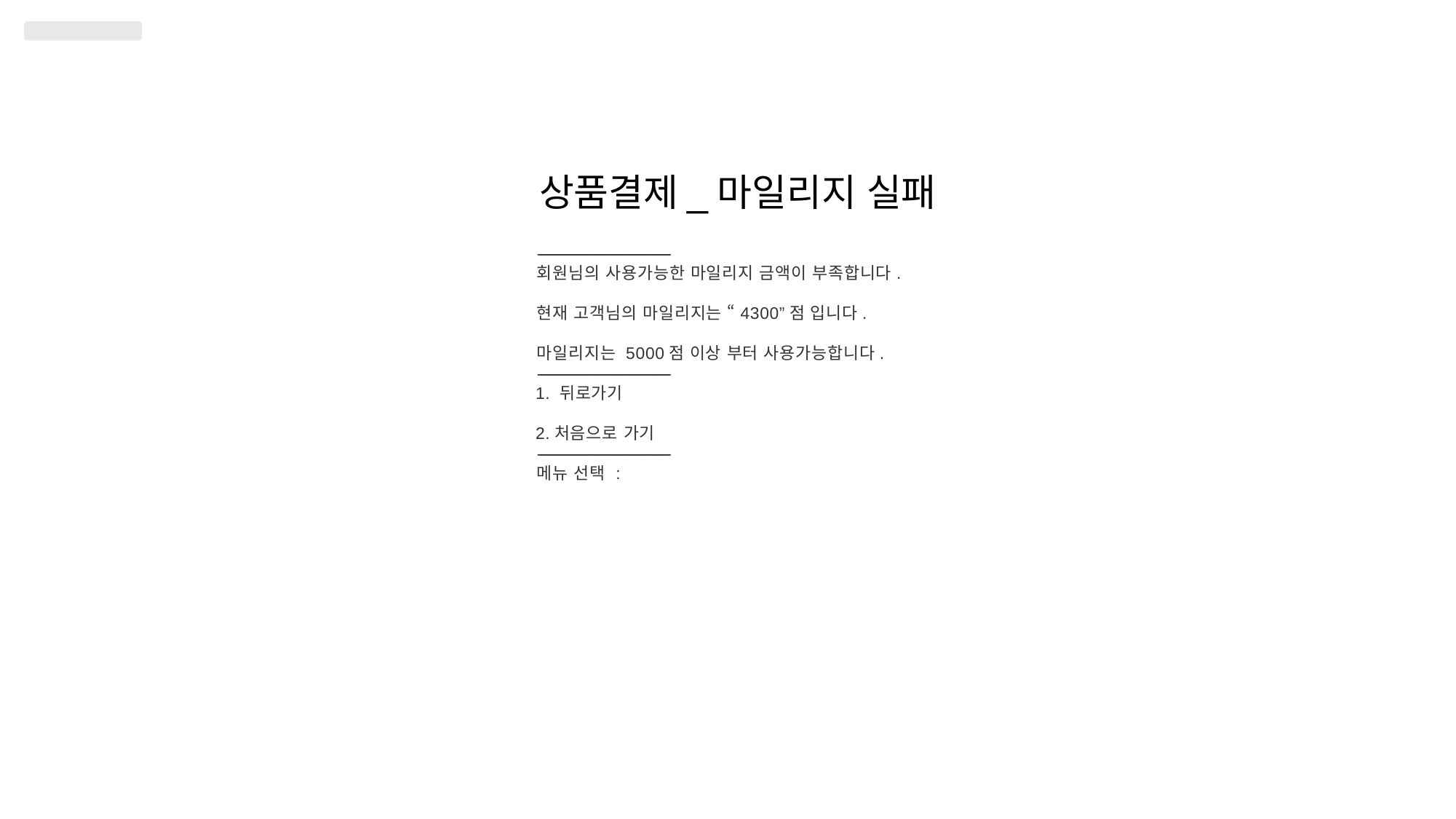

# 상품결제_마일리지 실패
-------------------------------------------------------------
회원님의 사용가능한 마일리지 금액이 부족합니다.

현재 고객님의 마일리지는 “4300”점 입니다.

마일리지는 5000점 이상 부터 사용가능합니다.
-------------------------------------------------------------
1. 뒤로가기

2.처음으로 가기
-------------------------------------------------------------
메뉴 선택 :